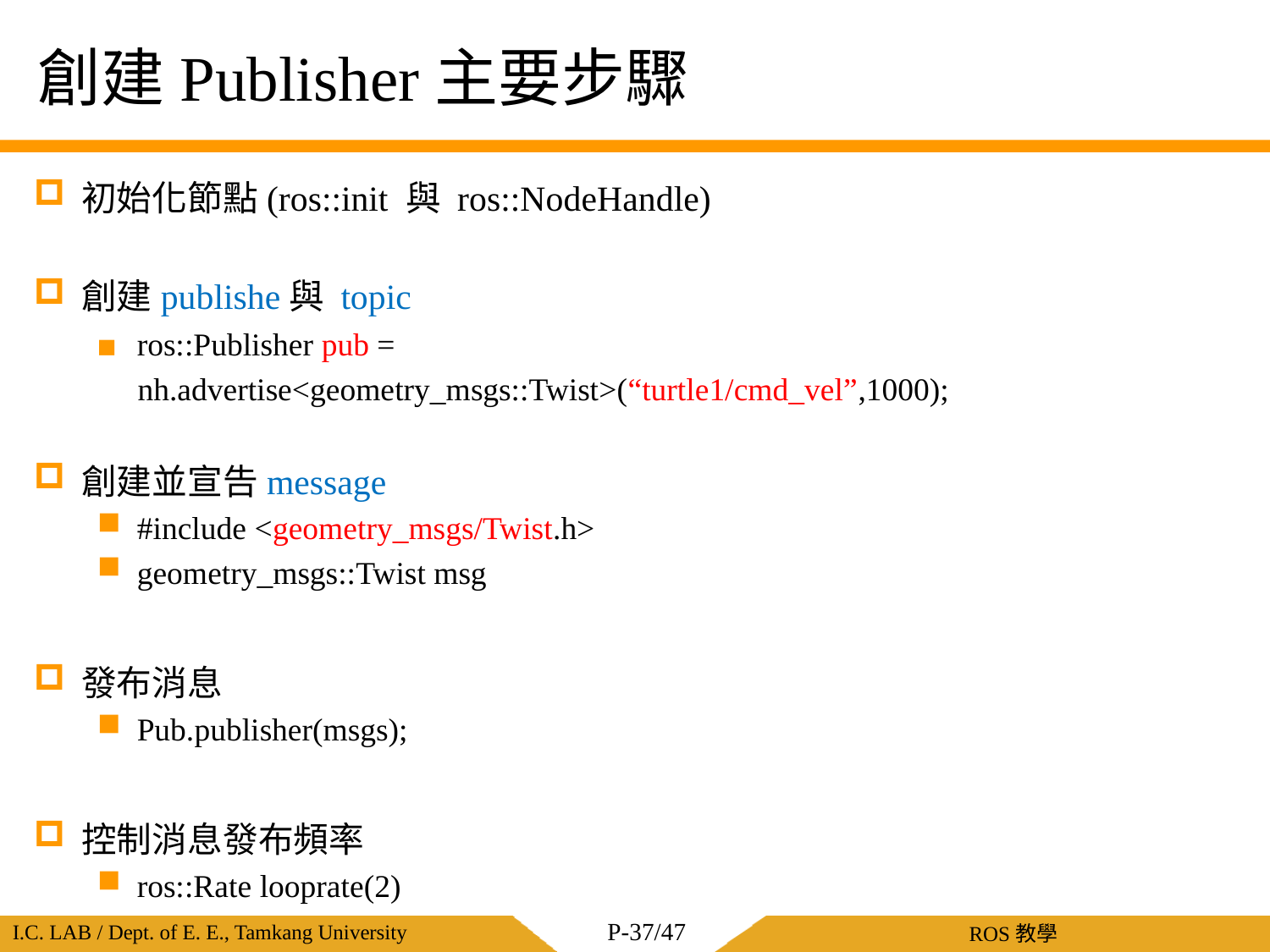

# 創建Publisher主要步驟
初始化節點(ros::init 與 ros::NodeHandle)

創建publishe與 topic
ros::Publisher pub =
     nh.advertise<geometry_msgs::Twist>(“turtle1/cmd_vel”,1000);

創建並宣告message
#include <geometry_msgs/Twist.h>
geometry_msgs::Twist msg

發布消息
Pub.publisher(msgs);

控制消息發布頻率
ros::Rate looprate(2)